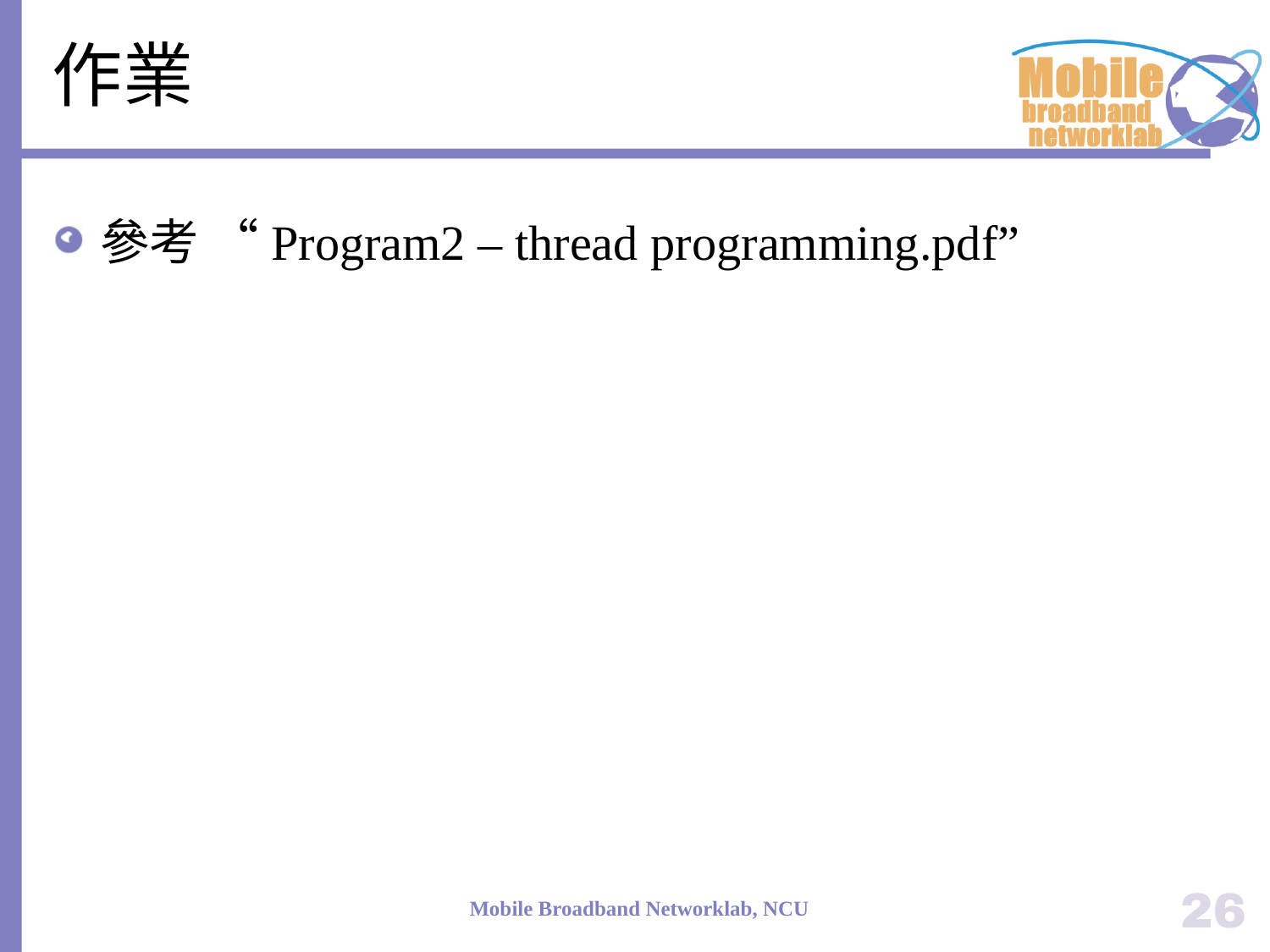

# 作業
參考 “Program2 – thread programming.pdf”
26